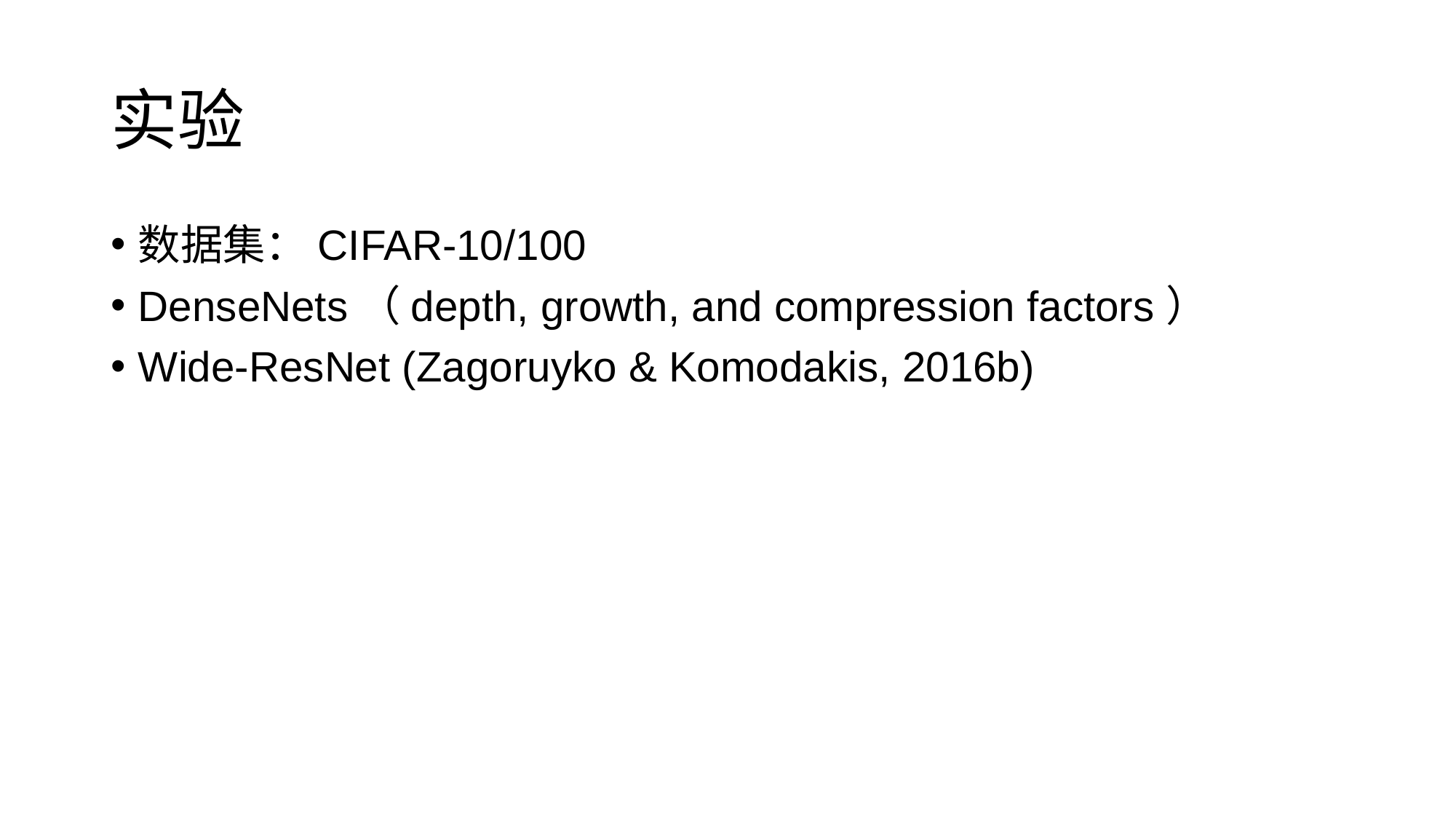

# 实验
数据集：CIFAR-10/100
DenseNets（depth, growth, and compression factors）
Wide-ResNet (Zagoruyko & Komodakis, 2016b)